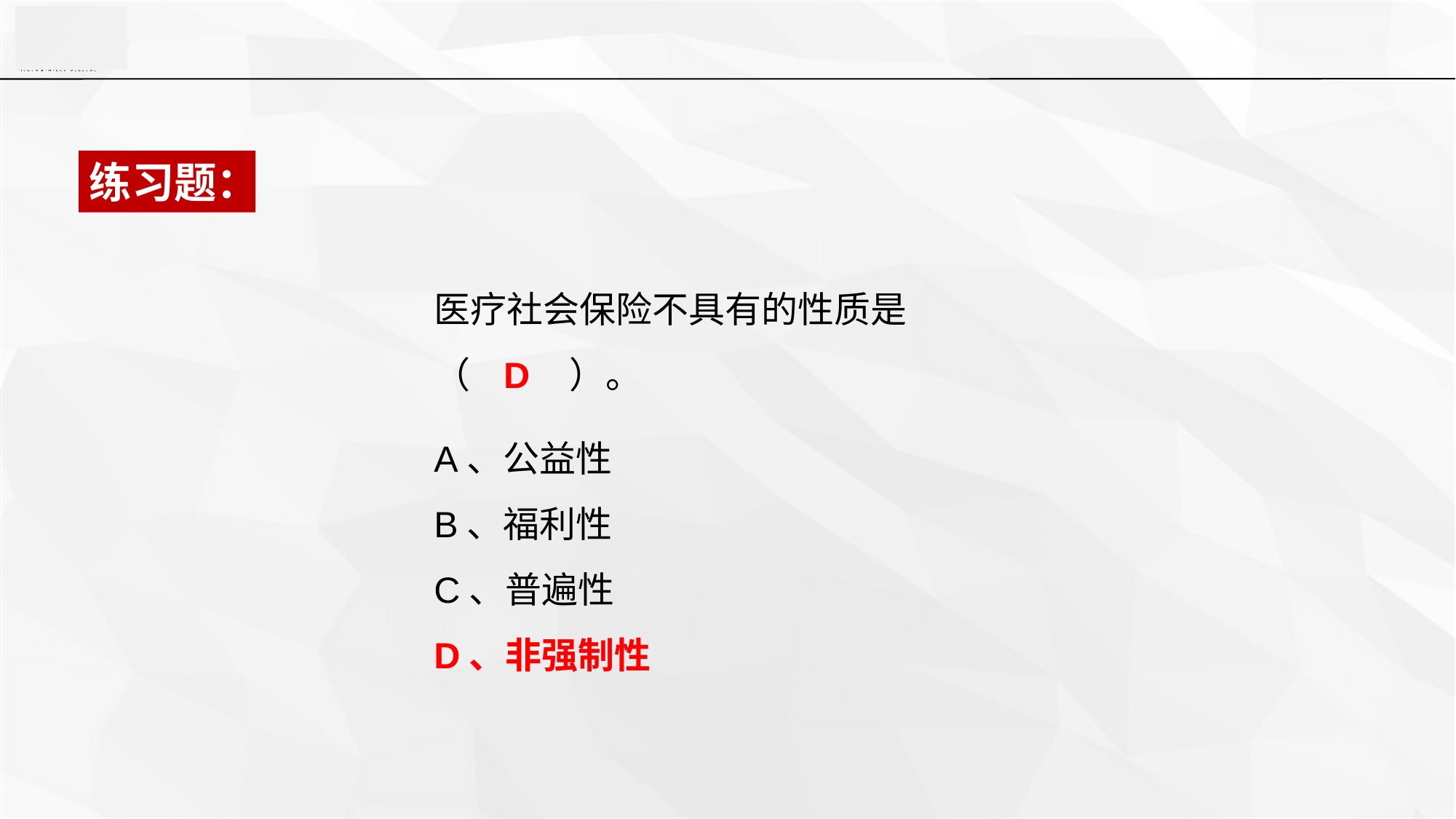

练习题：
医疗社会保险不具有的性质是（   D   ）。
A、公益性
B、福利性
C、普遍性
D、非强制性